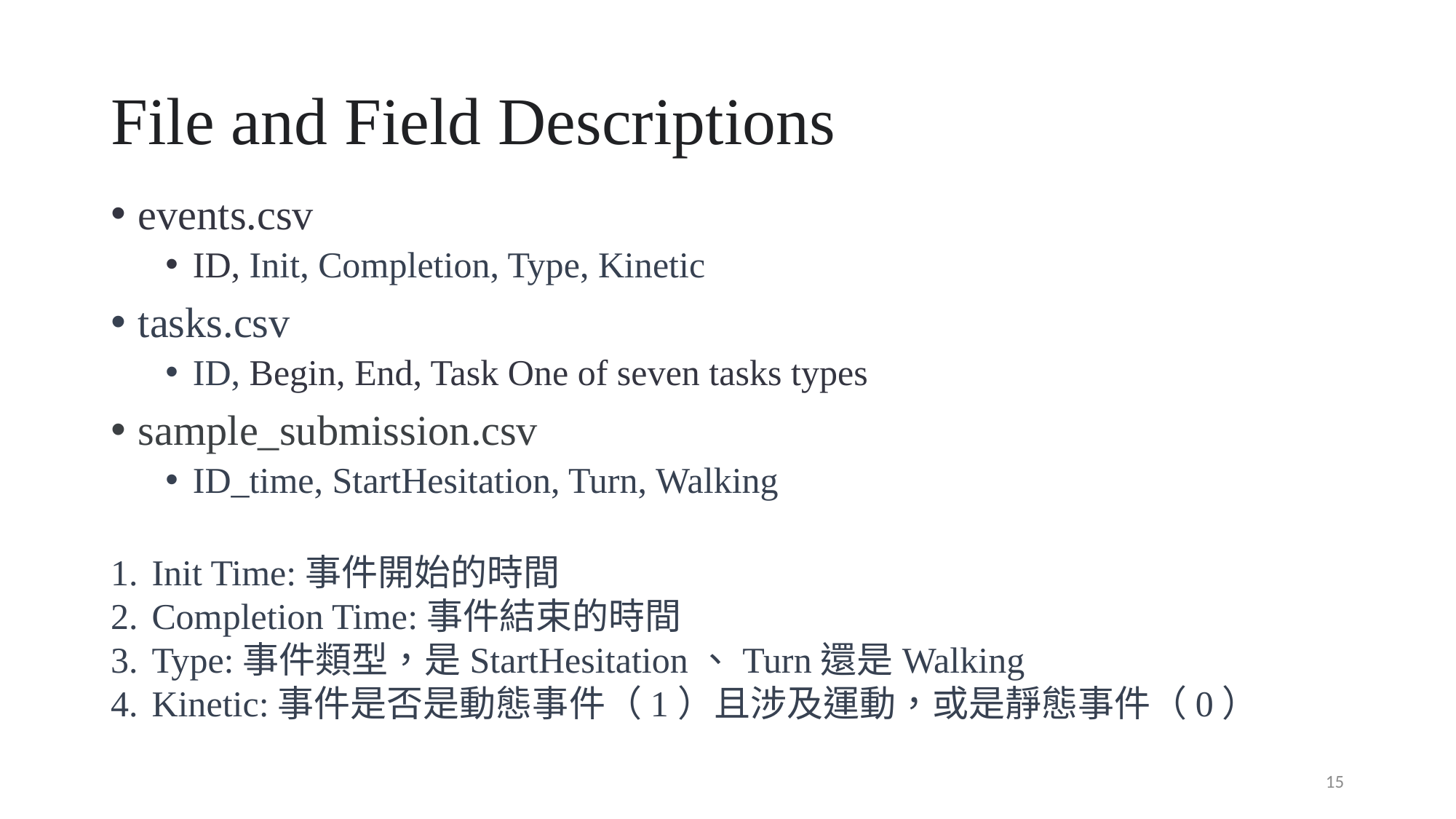

# File and Field Descriptions
events.csv
ID, Init, Completion, Type, Kinetic
tasks.csv
ID, Begin, End, Task One of seven tasks types
sample_submission.csv
ID_time, StartHesitation, Turn, Walking

Init Time:事件開始的時間
Completion Time:事件結束的時間
Type:事件類型，是StartHesitation、Turn還是Walking
Kinetic:事件是否是動態事件（1）且涉及運動，或是靜態事件（0）
15